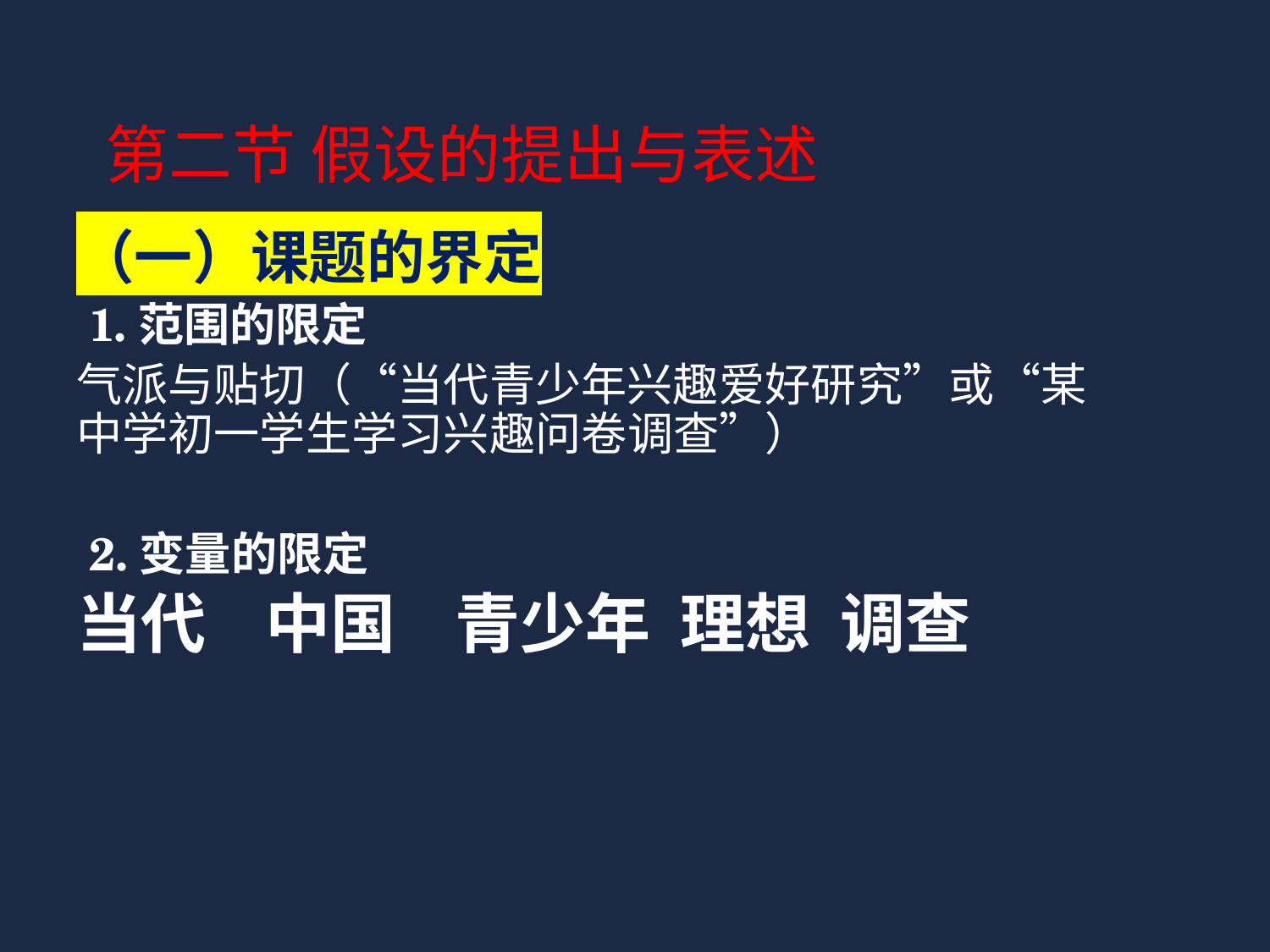

第二节 假设的提出与表述
（一）课题的界定
 1.范围的限定
气派与贴切（“当代青少年兴趣爱好研究”或“某中学初一学生学习兴趣问卷调查”）

 2.变量的限定
当代    中国    青少年  理想  调查